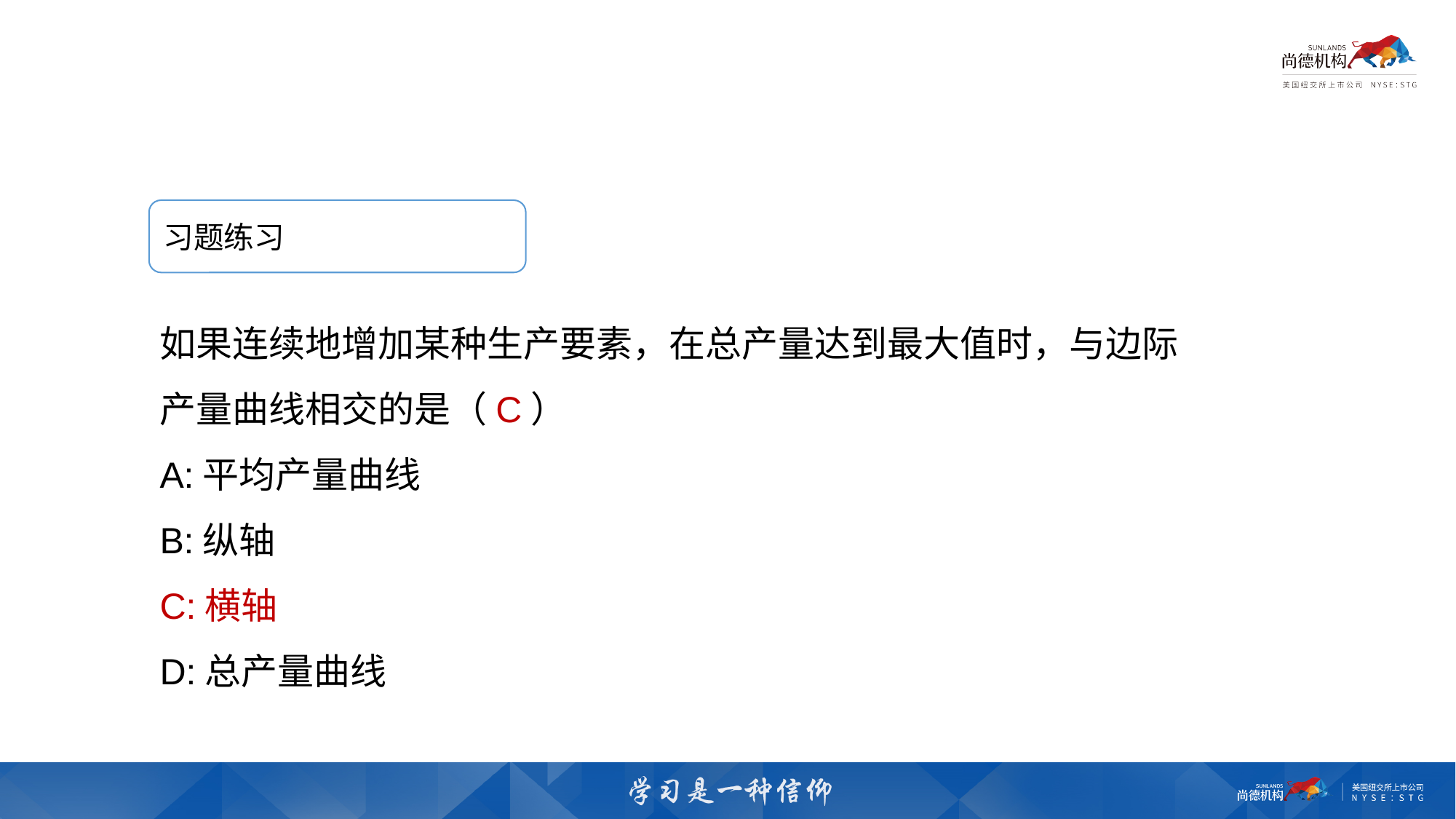

习题练习
如果连续地增加某种生产要素，在总产量达到最大值时，与边际产量曲线相交的是（C）
A:平均产量曲线
B:纵轴
C:横轴
D:总产量曲线